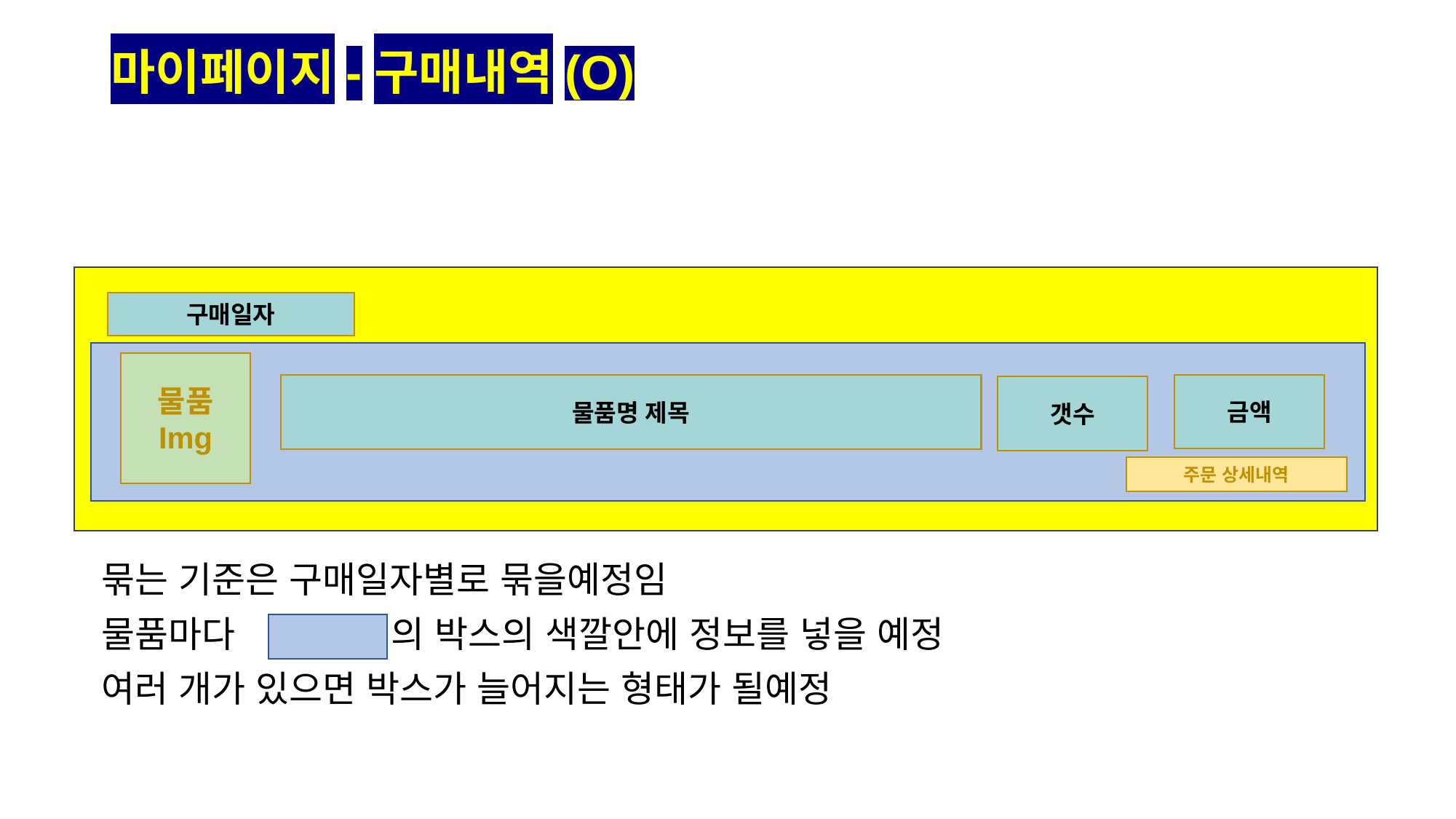

마이페이지-구매내역(O)

구매일자

물품
Img
금액
물품명 제목
갯수
주문 상세내역
묶는 기준은 구매일자별로 묶을예정임
물품마다            옆의 박스의 색깔안에 정보를 넣을 예정
여러 개가 있으면 박스가 늘어지는 형태가 될예정